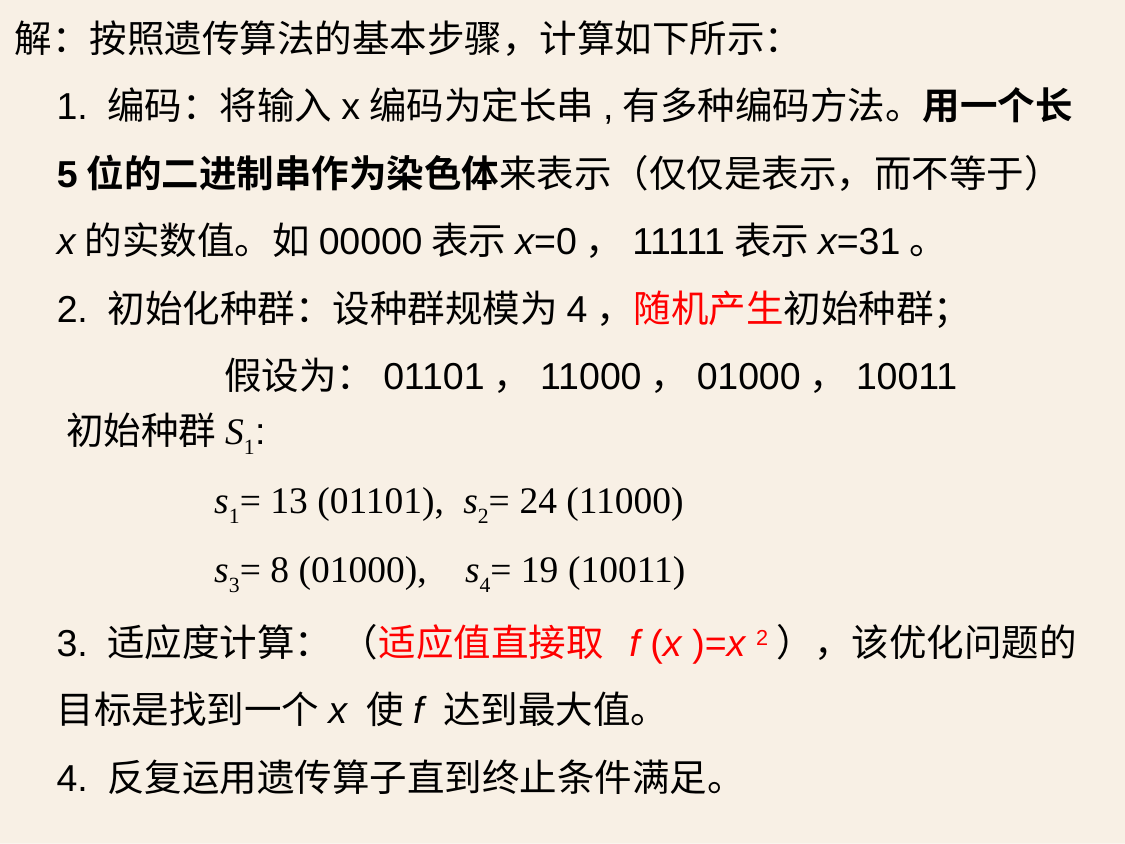

解：按照遗传算法的基本步骤，计算如下所示：
    1. 编码：将输入x编码为定长串,有多种编码方法。用一个长5位的二进制串作为染色体来表示（仅仅是表示，而不等于）x的实数值。如00000表示x=0，11111表示x=31。
	2. 初始化种群：设种群规模为4，随机产生初始种群；
		 假设为：01101，11000，01000，10011
     初始种群S1:
                     s1= 13 (01101),  s2= 24 (11000)
                     s3= 8 (01000),    s4= 19 (10011)
    3. 适应度计算： （适应值直接取  f (x )=x 2），该优化问题的目标是找到一个x 使f 达到最大值。
    4. 反复运用遗传算子直到终止条件满足。